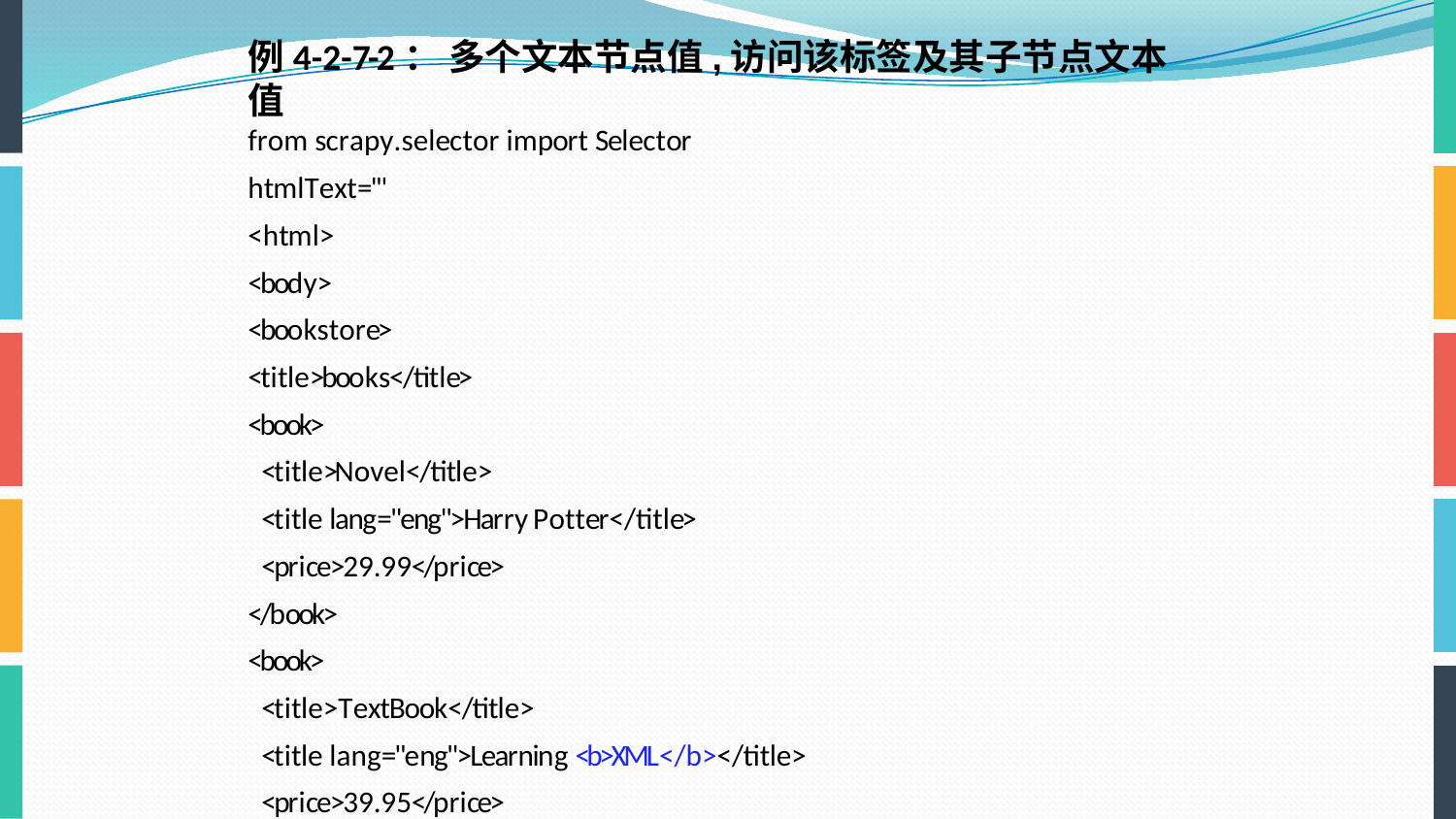

例4-2-7-2： 多个文本节点值,访问该标签及其子节点文本值
from scrapy.selector import Selector
htmlText='''
<html>
<body>
<bookstore>
<title>books</title>
<book>
<title>Novel</title>
<title lang="eng">Harry Potter</title>
<price>29.99</price>
</book>
<book>
<title>TextBook</title>
<title lang="eng">Learning <b>XML</b></title>
<price>39.95</price>